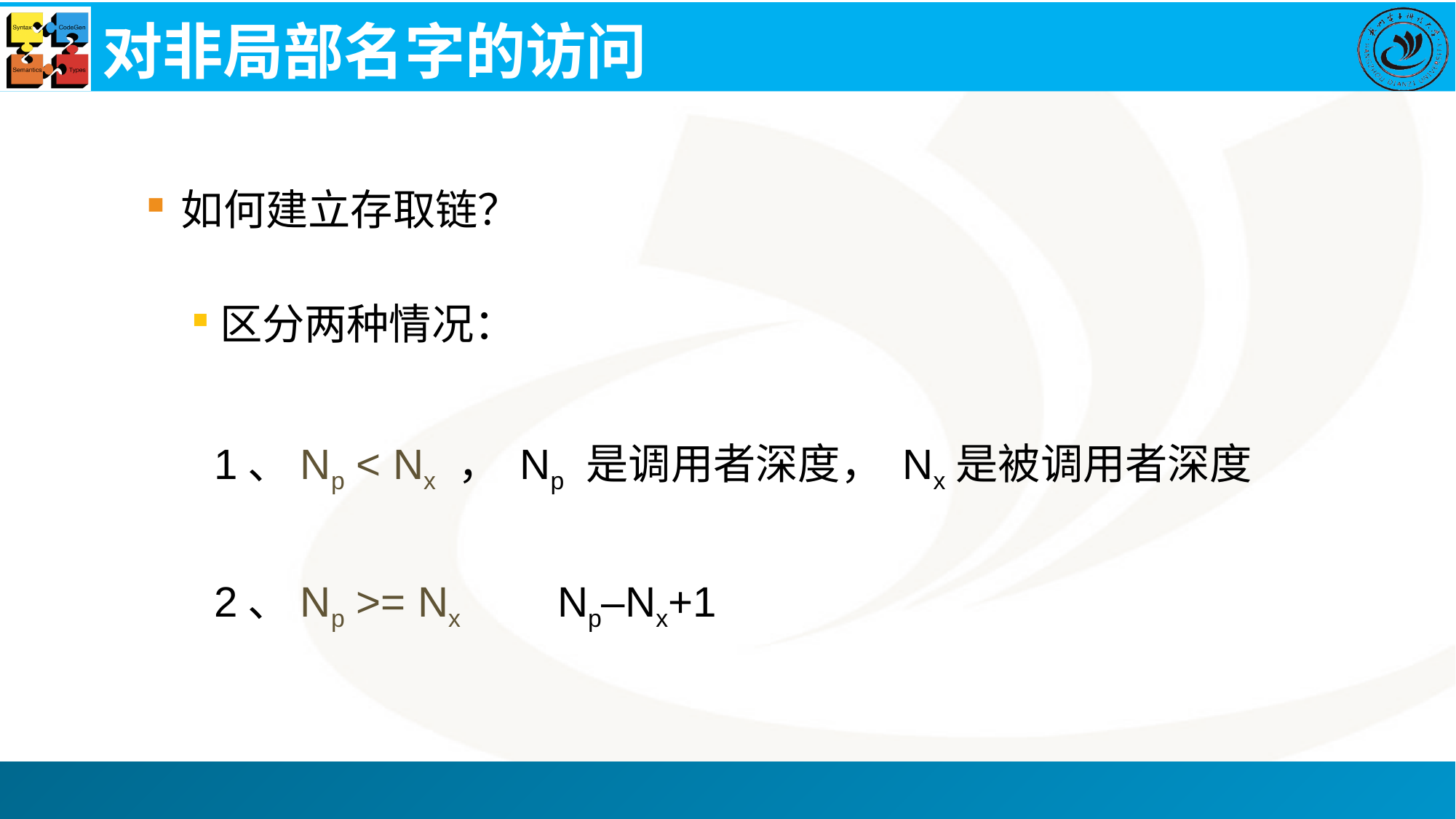

# 对非局部名字的访问
如何建立存取链？
区分两种情况：
1、Np < Nx ， Np 是调用者深度， Nx是被调用者深度
2、Np >= Nx              Np–Nx+1
53